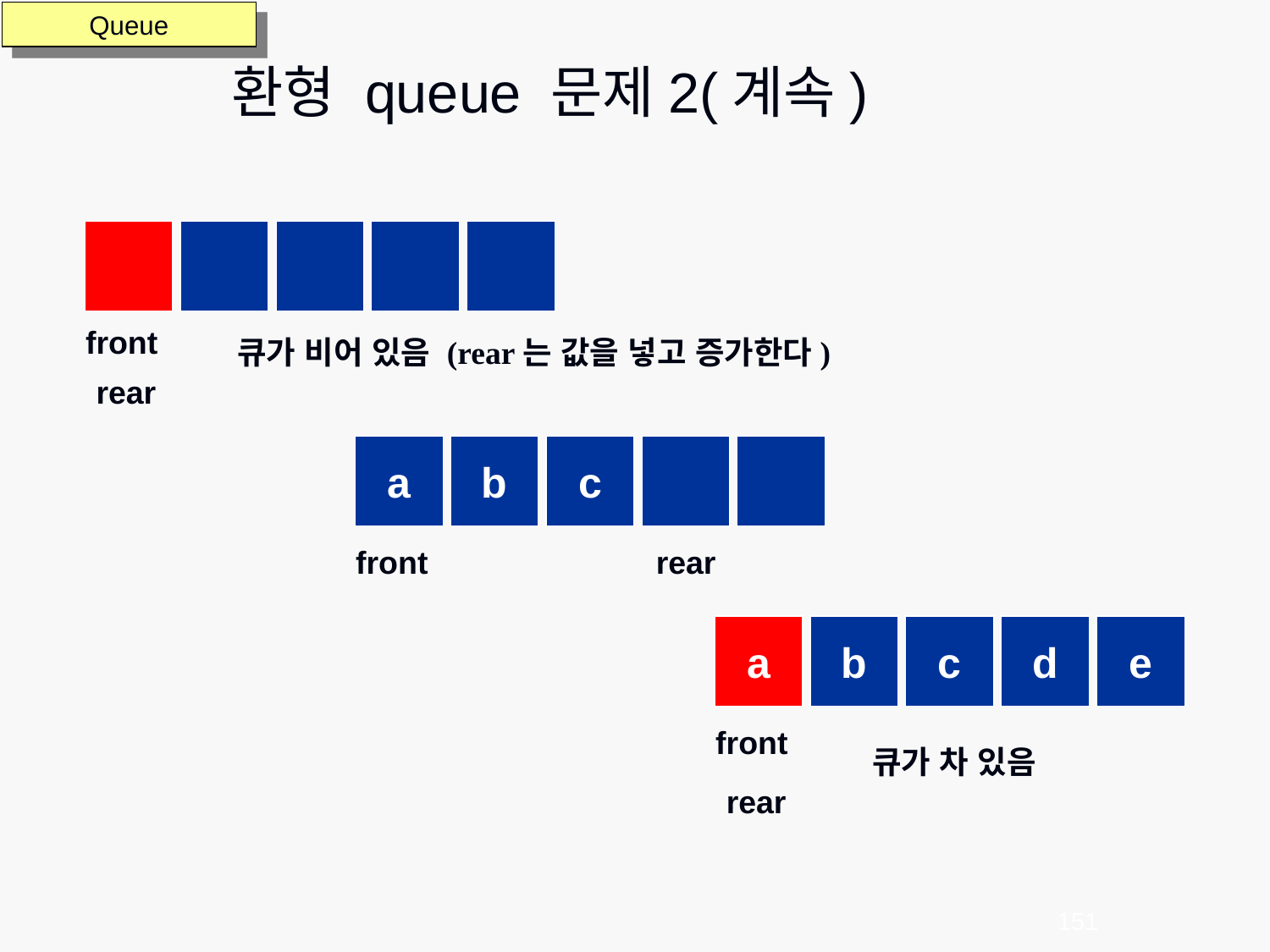

환형 queue 문제2(계속)
Queue

front
큐가 비어 있음 (rear는 값을 넣고 증가한다)
rear
a
b
c

front
rear
a
b
c
d
e
front
큐가 차 있음
rear
151